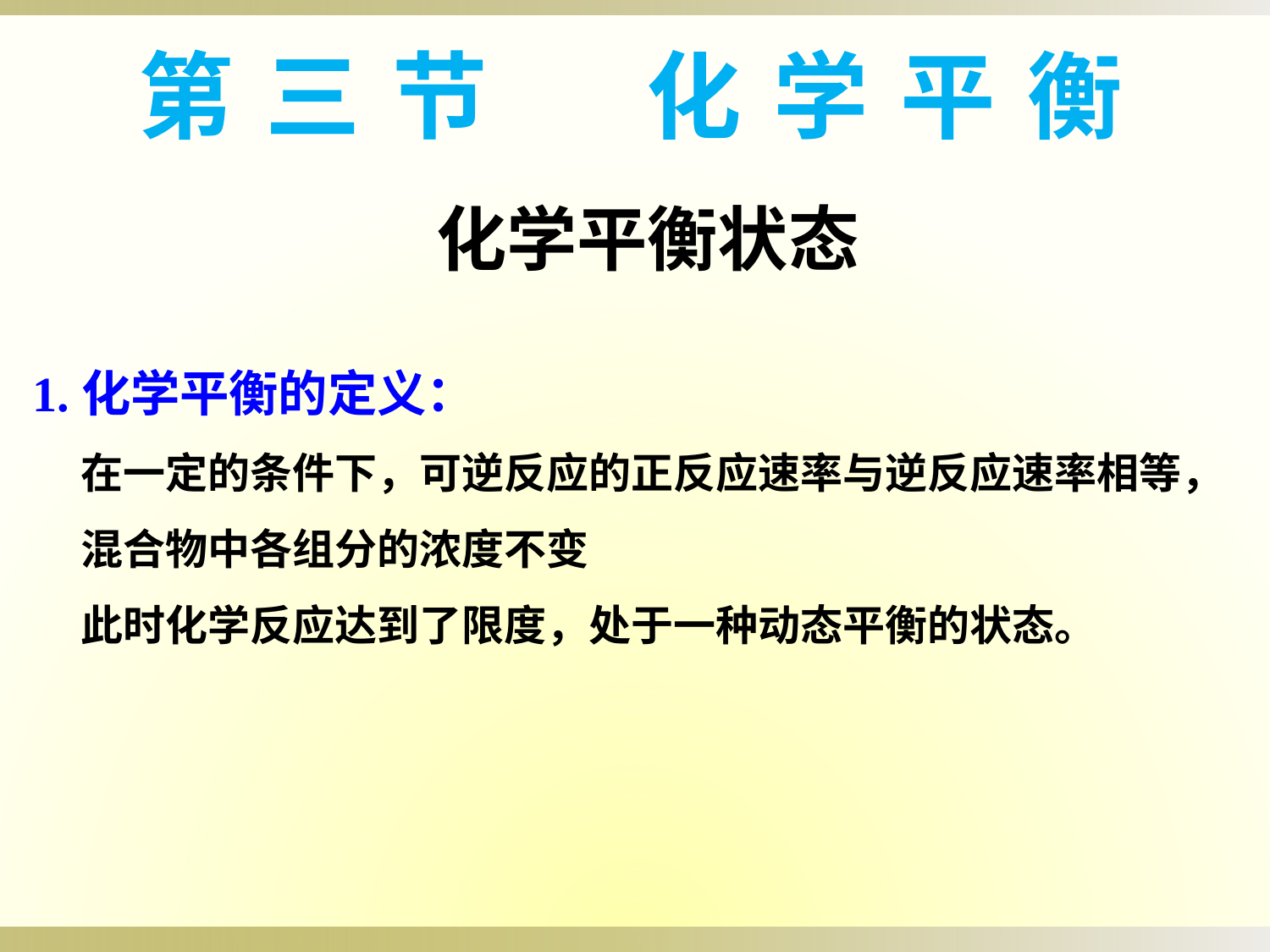

第三节	化学平衡
化学平衡状态
1.化学平衡的定义：
    在一定的条件下，可逆反应的正反应速率与逆反应速率相等，
    混合物中各组分的浓度不变
    此时化学反应达到了限度，处于一种动态平衡的状态。